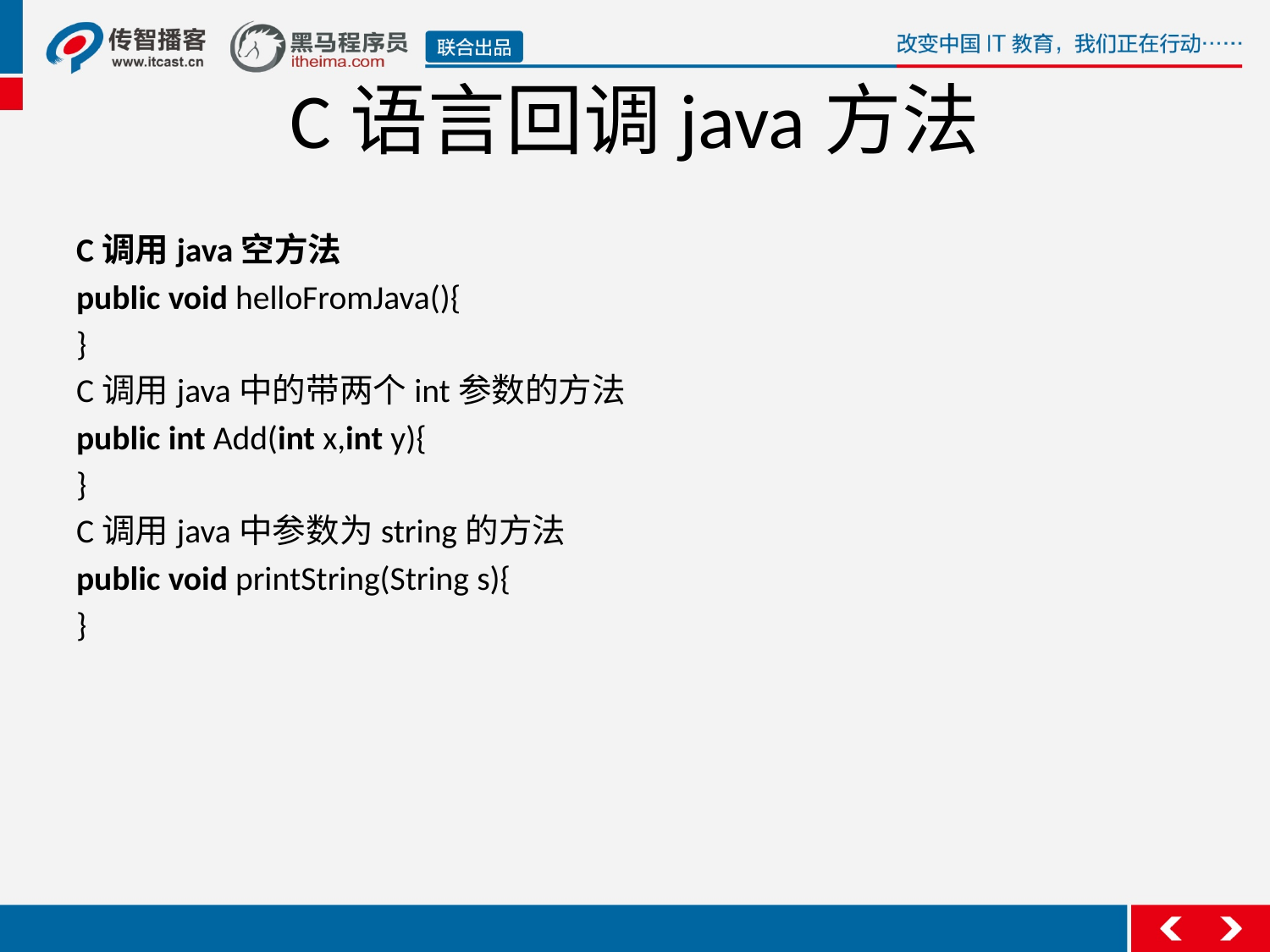

C语言回调java方法
C调用java空方法
public void helloFromJava(){
}
C调用java中的带两个int参数的方法
public int Add(int x,int y){
}
C调用java中参数为string的方法
public void printString(String s){
}